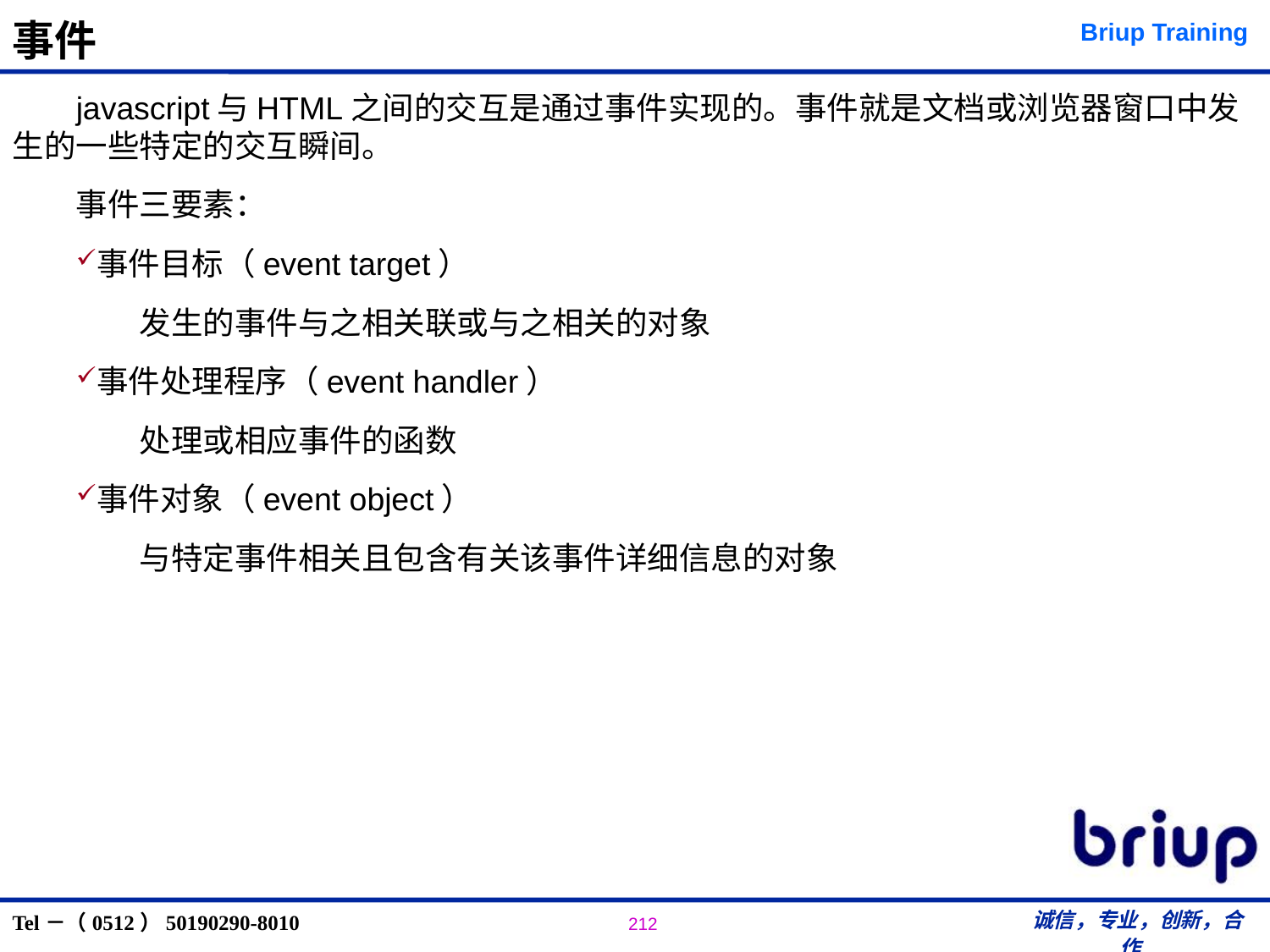

# 事件
javascript与HTML之间的交互是通过事件实现的。事件就是文档或浏览器窗口中发生的一些特定的交互瞬间。
事件三要素：
事件目标（event target）
	发生的事件与之相关联或与之相关的对象
事件处理程序（event handler）
	处理或相应事件的函数
事件对象（event object）
	与特定事件相关且包含有关该事件详细信息的对象